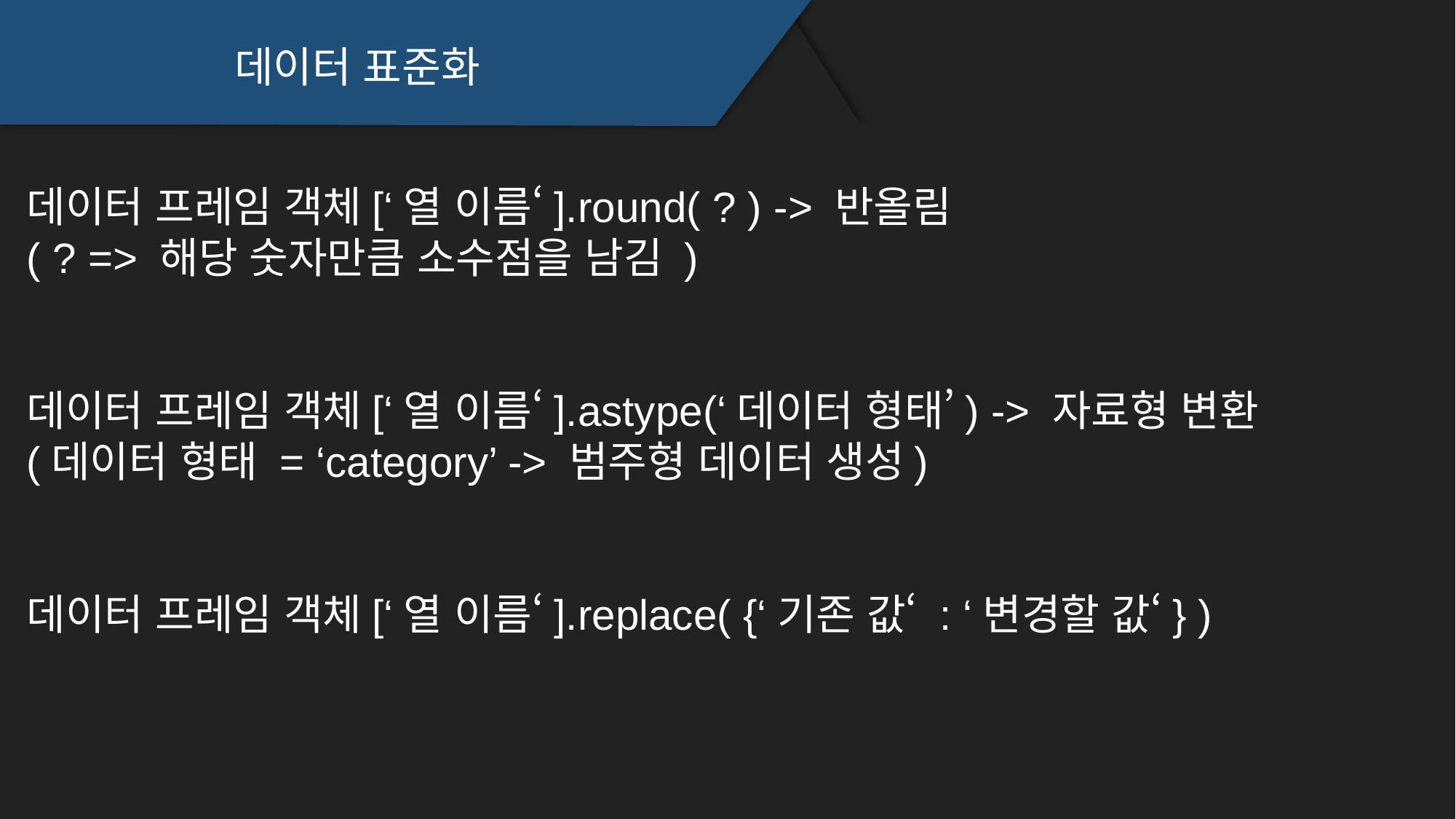

데이터 표준화
데이터 프레임 객체[‘열 이름‘].round( ? ) -> 반올림
( ? => 해당 숫자만큼 소수점을 남김 )

데이터 프레임 객체[‘열 이름‘].astype(‘데이터 형태’) -> 자료형 변환
(데이터 형태 = ‘category’ -> 범주형 데이터 생성)

데이터 프레임 객체[‘열 이름‘].replace( {‘기존 값‘ : ‘변경할 값‘} )